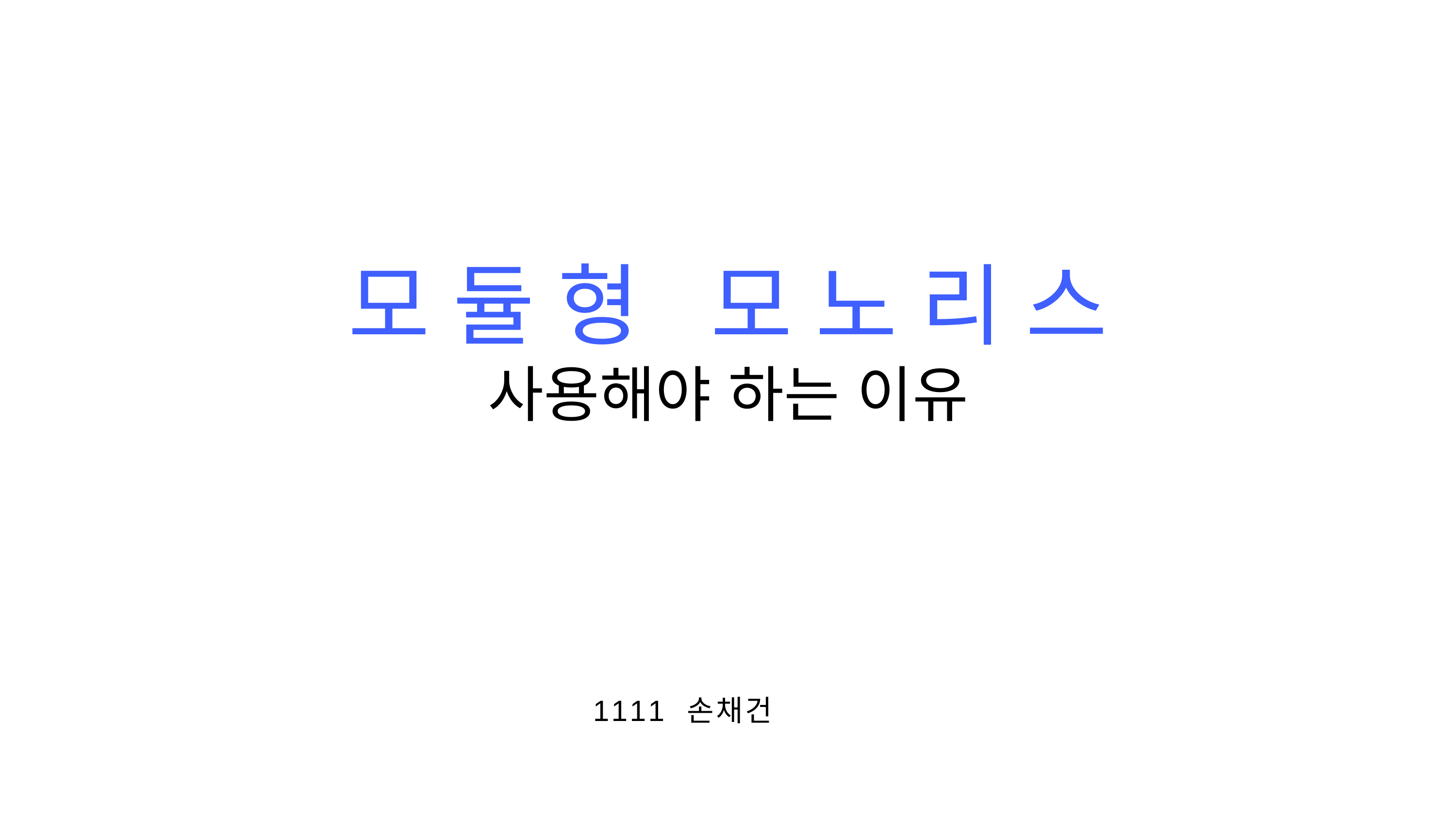

모듈형 모노리스
사용해야 하는 이유
1 1 1 1   손 채 건